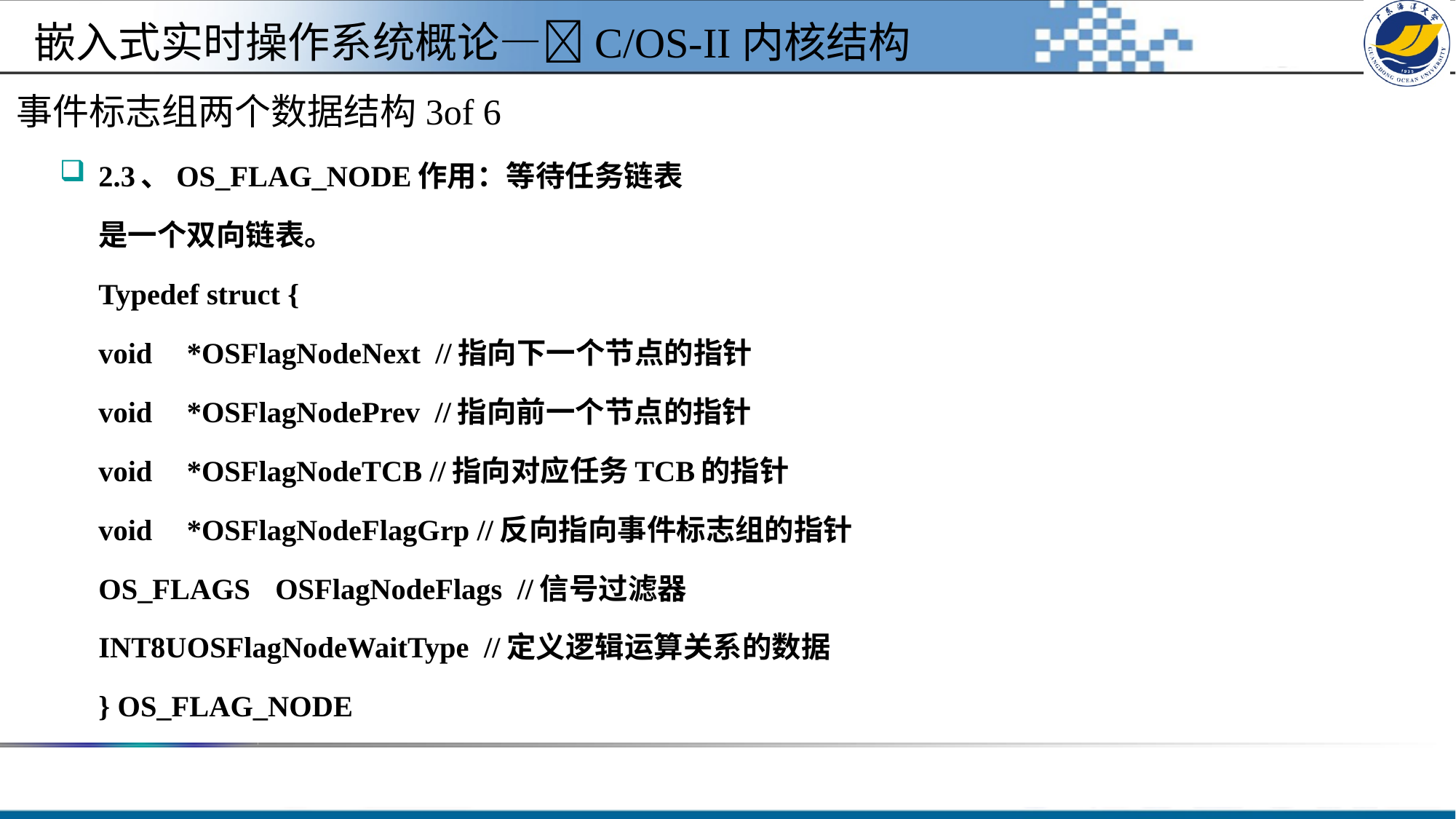

嵌入式实时操作系统概论—μC/OS-II内核结构
# 事件标志组两个数据结构3of 6
2.3、OS_FLAG_NODE作用：等待任务链表
		是一个双向链表。
		Typedef struct {
	void	*OSFlagNodeNext  //指向下一个节点的指针
	void	*OSFlagNodePrev  //指向前一个节点的指针
	void	*OSFlagNodeTCB //指向对应任务TCB的指针
	void	*OSFlagNodeFlagGrp //反向指向事件标志组的指针
	OS_FLAGS	OSFlagNodeFlags  //信号过滤器
	INT8U	OSFlagNodeWaitType  //定义逻辑运算关系的数据
	} OS_FLAG_NODE

80